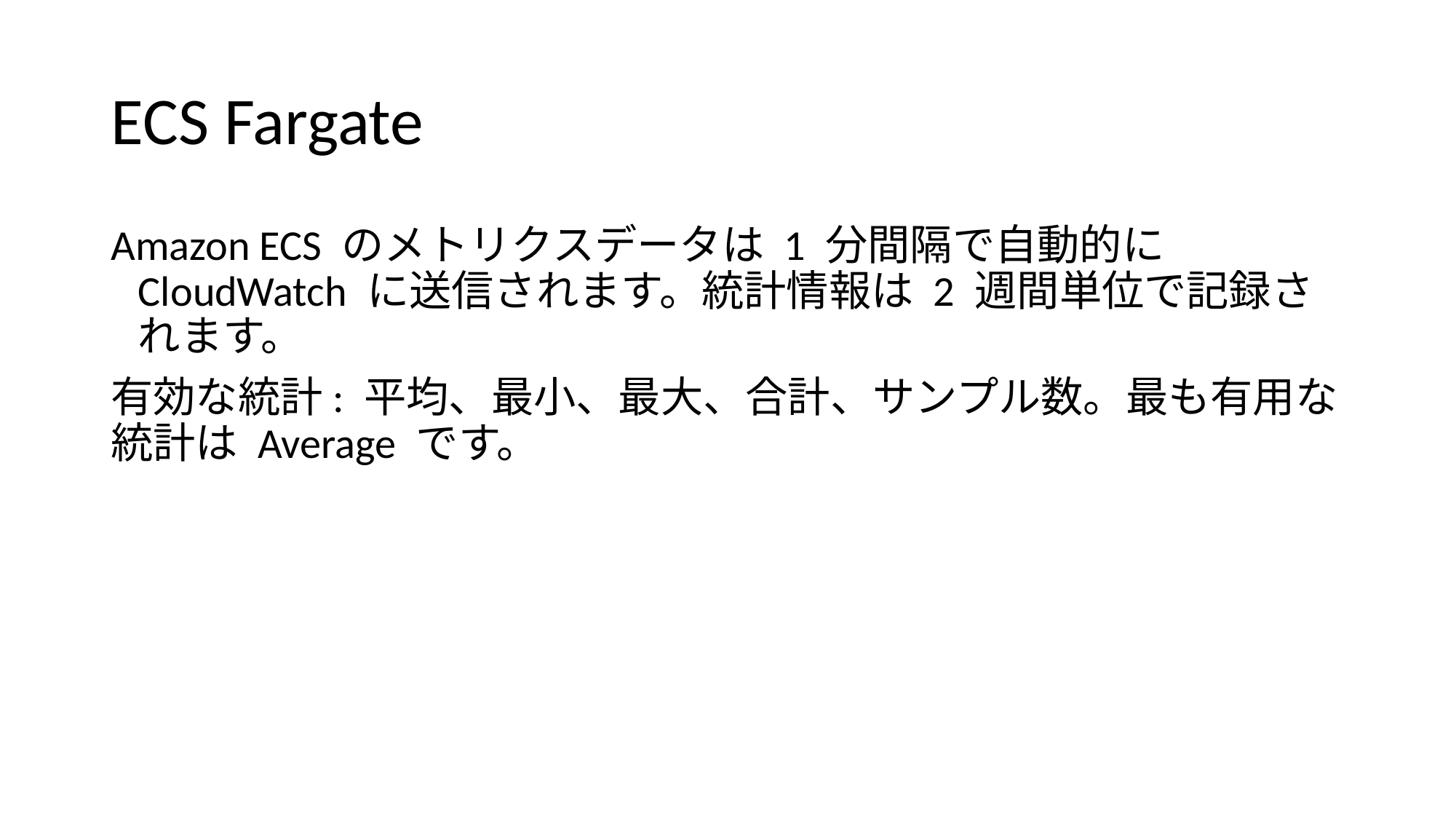

# ECS Fargate
Amazon ECS のメトリクスデータは 1 分間隔で自動的に CloudWatch に送信されます。統計情報は 2 週間単位で記録されます。
有効な統計: 平均、最小、最大、合計、サンプル数。最も有用な統計は Average です。